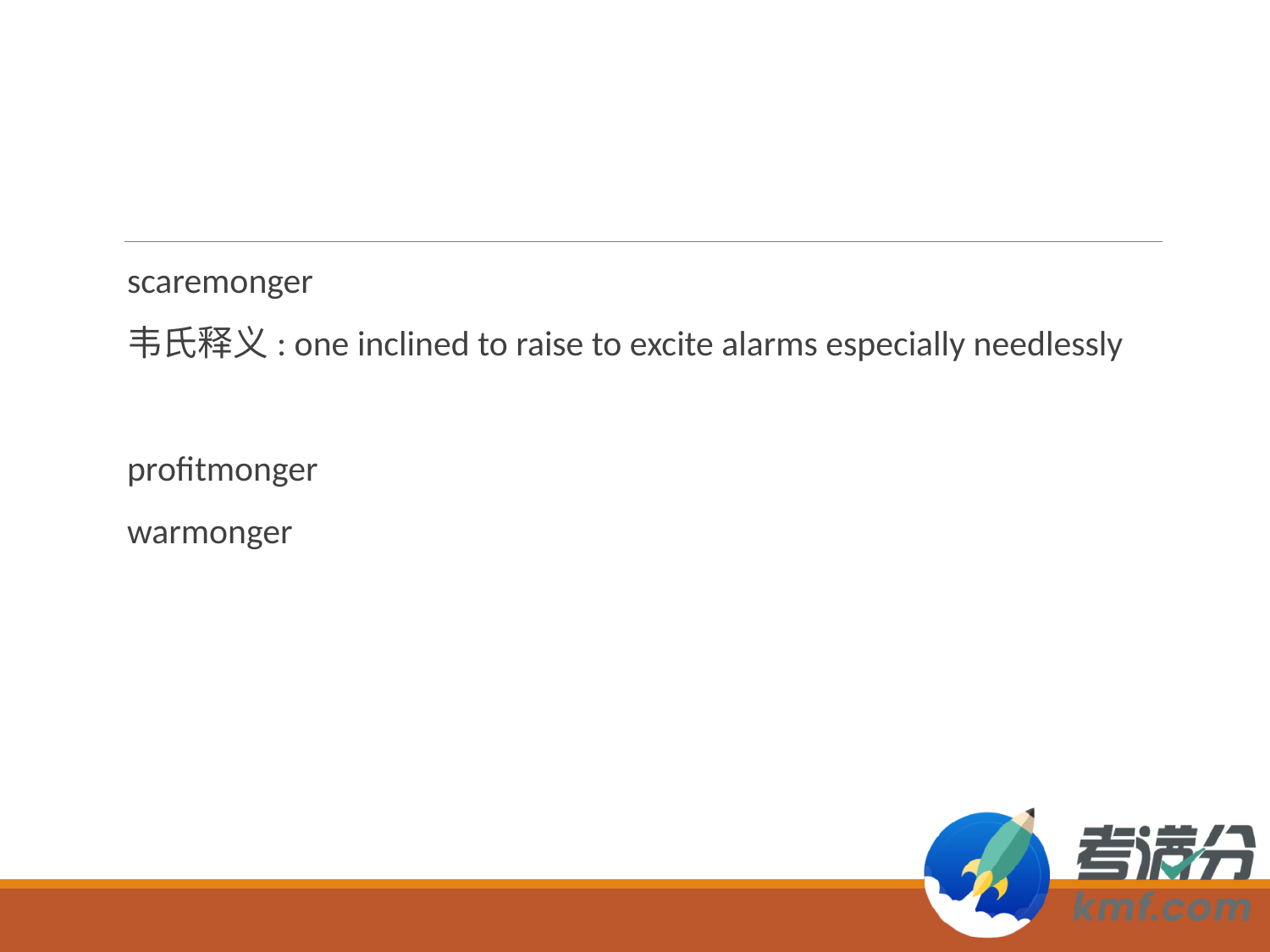

#
scaremonger
韦氏释义: one inclined to raise to excite alarms especially needlessly

profitmonger
warmonger